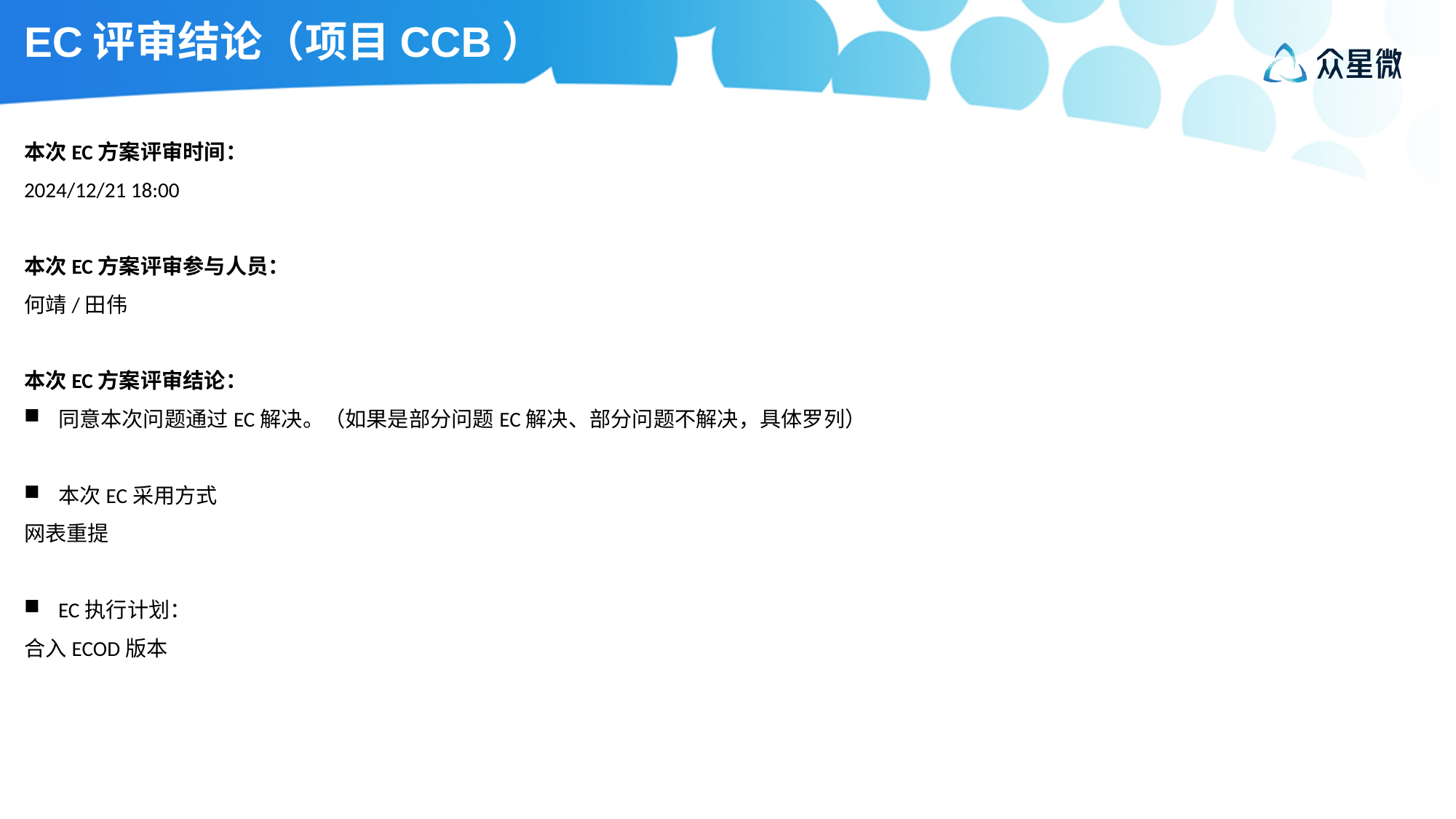

EC评审结论（项目CCB）
本次EC方案评审时间：
2024/12/21 18:00

本次EC方案评审参与人员：
何靖/田伟

本次EC方案评审结论：
同意本次问题通过EC解决。（如果是部分问题EC解决、部分问题不解决，具体罗列）

本次EC采用方式
网表重提

EC执行计划：
合入ECOD版本